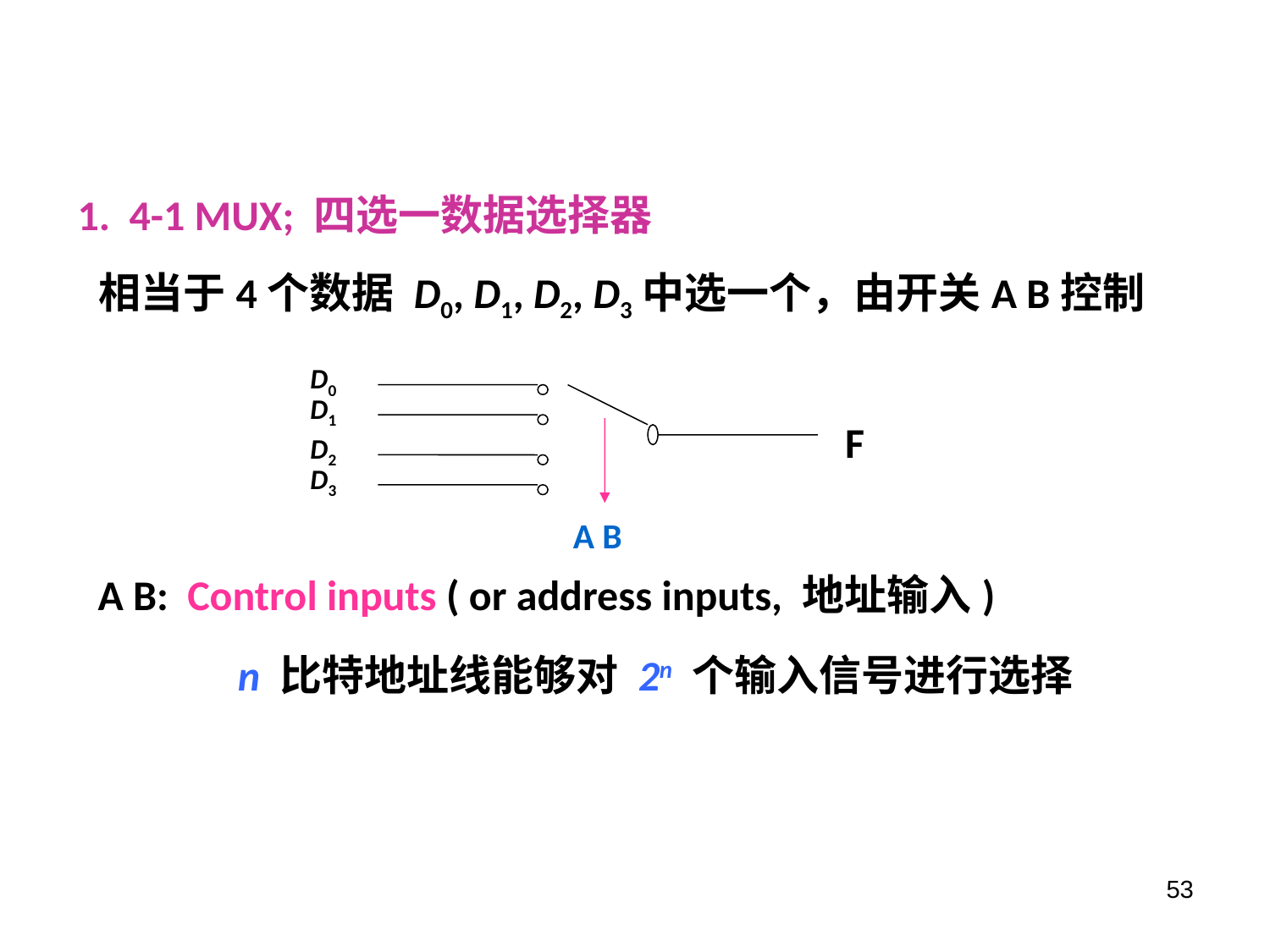

1.  4-1 MUX; 四选一数据选择器
相当于4个数据 D0, D1, D2, D3中选一个，由开关A B控制
D0
D1

F

D2

D3

A B
A B:  Control inputs ( or address inputs, 地址输入)
n 比特地址线能够对 2n 个输入信号进行选择
53